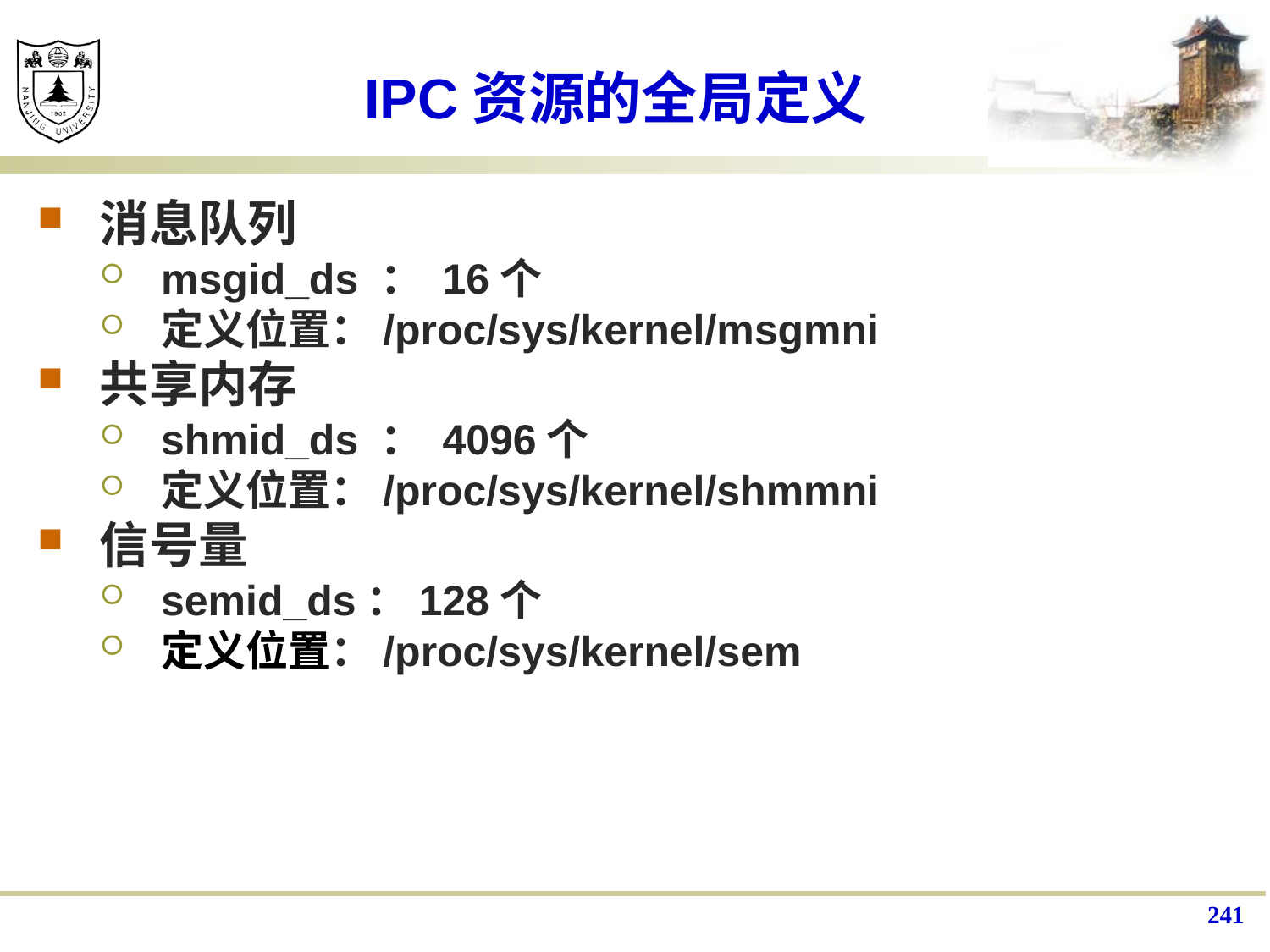

# IPC资源的全局定义
消息队列
msgid_ds ： 16个
定义位置：/proc/sys/kernel/msgmni
共享内存
shmid_ds ： 4096个
定义位置：/proc/sys/kernel/shmmni
信号量
semid_ds：128个
定义位置：/proc/sys/kernel/sem
241